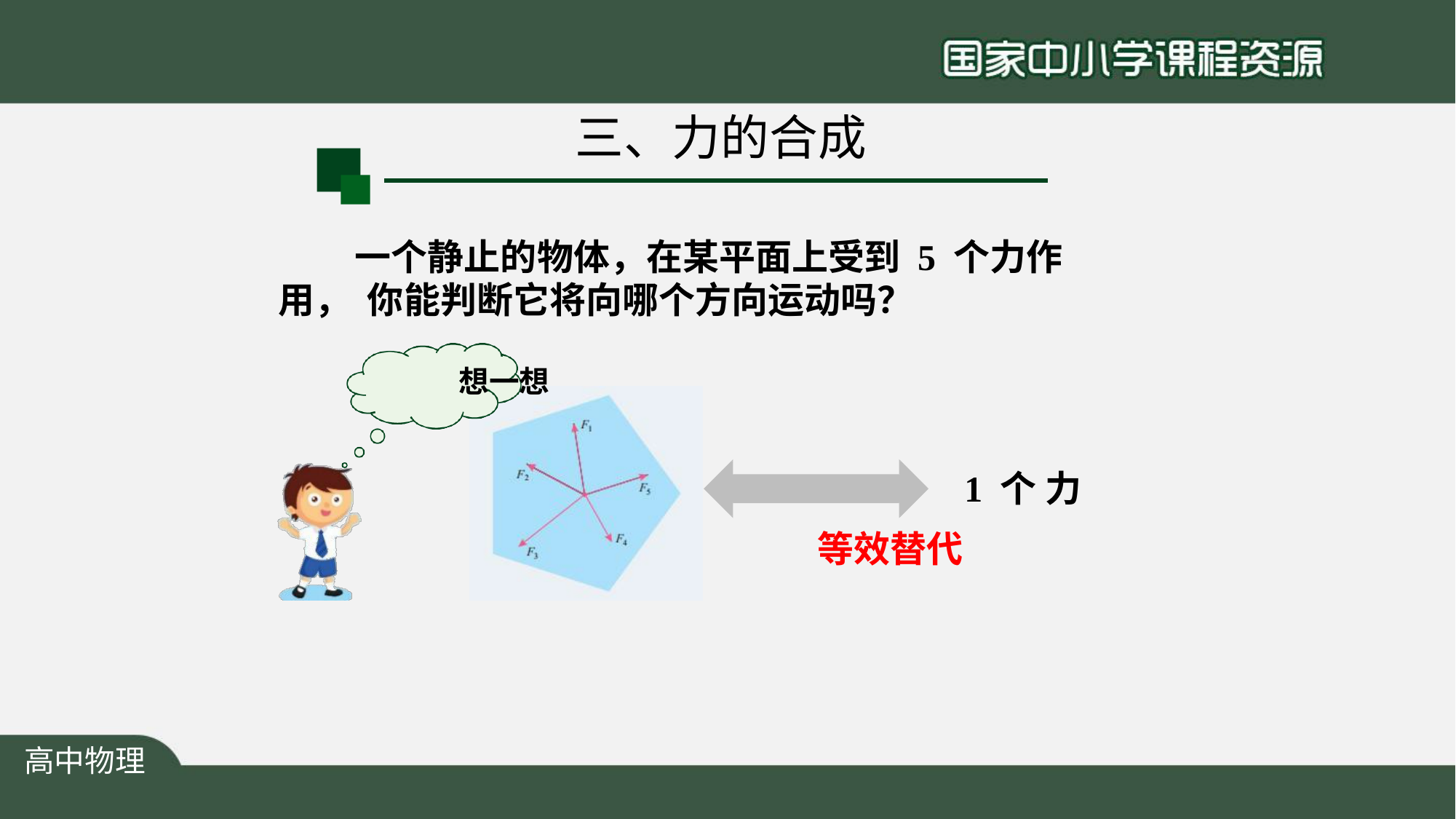

# 三、力的合成

一个静止的物体，在某平面上受到 5 个力作用，  你能判断它将向哪个方向运动吗？
想一想

1 个 力
等效替代

高中物理